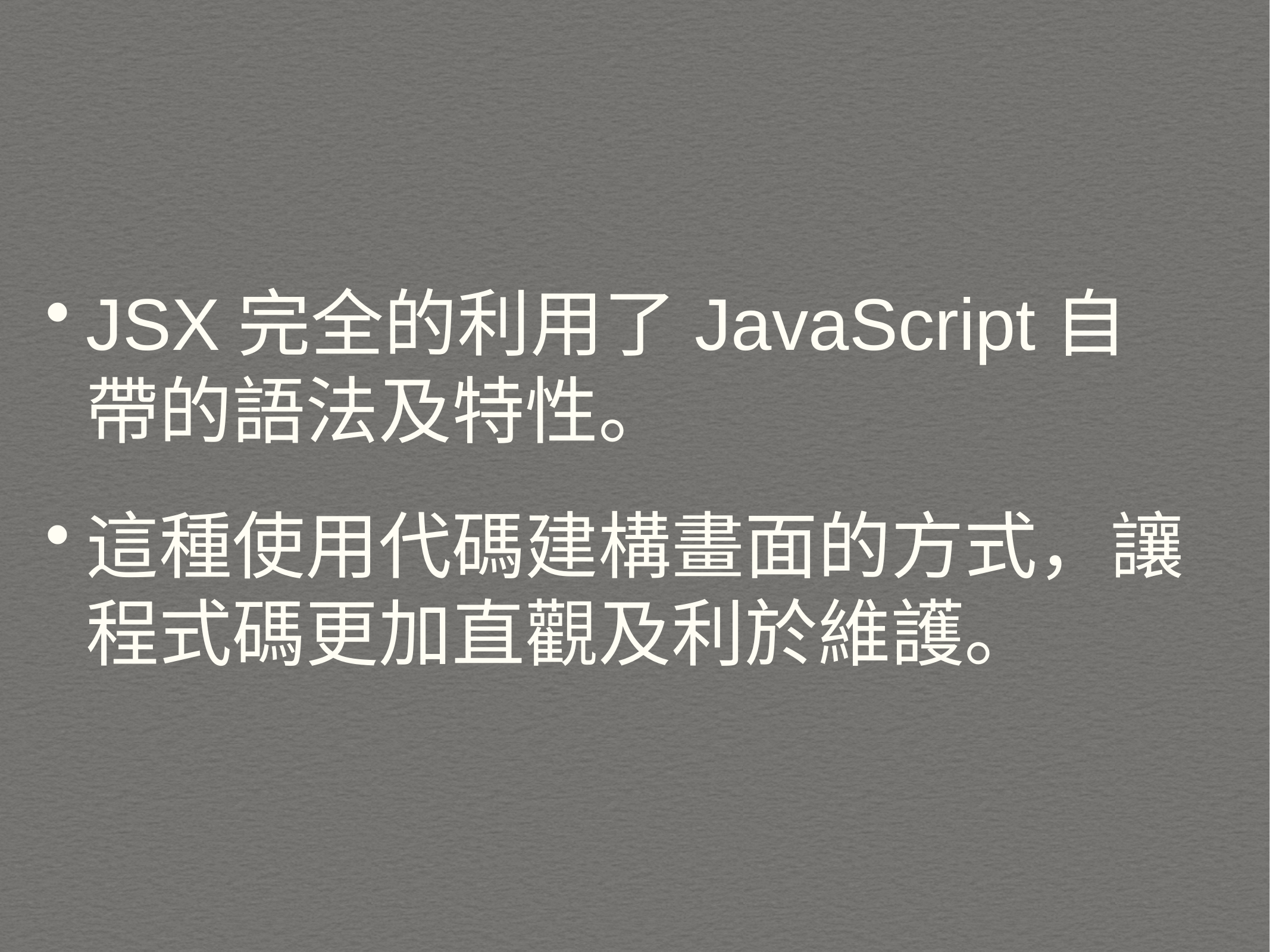

JSX完全的利用了JavaScript自帶的語法及特性。
這種使用代碼建構畫面的方式，讓程式碼更加直觀及利於維護。